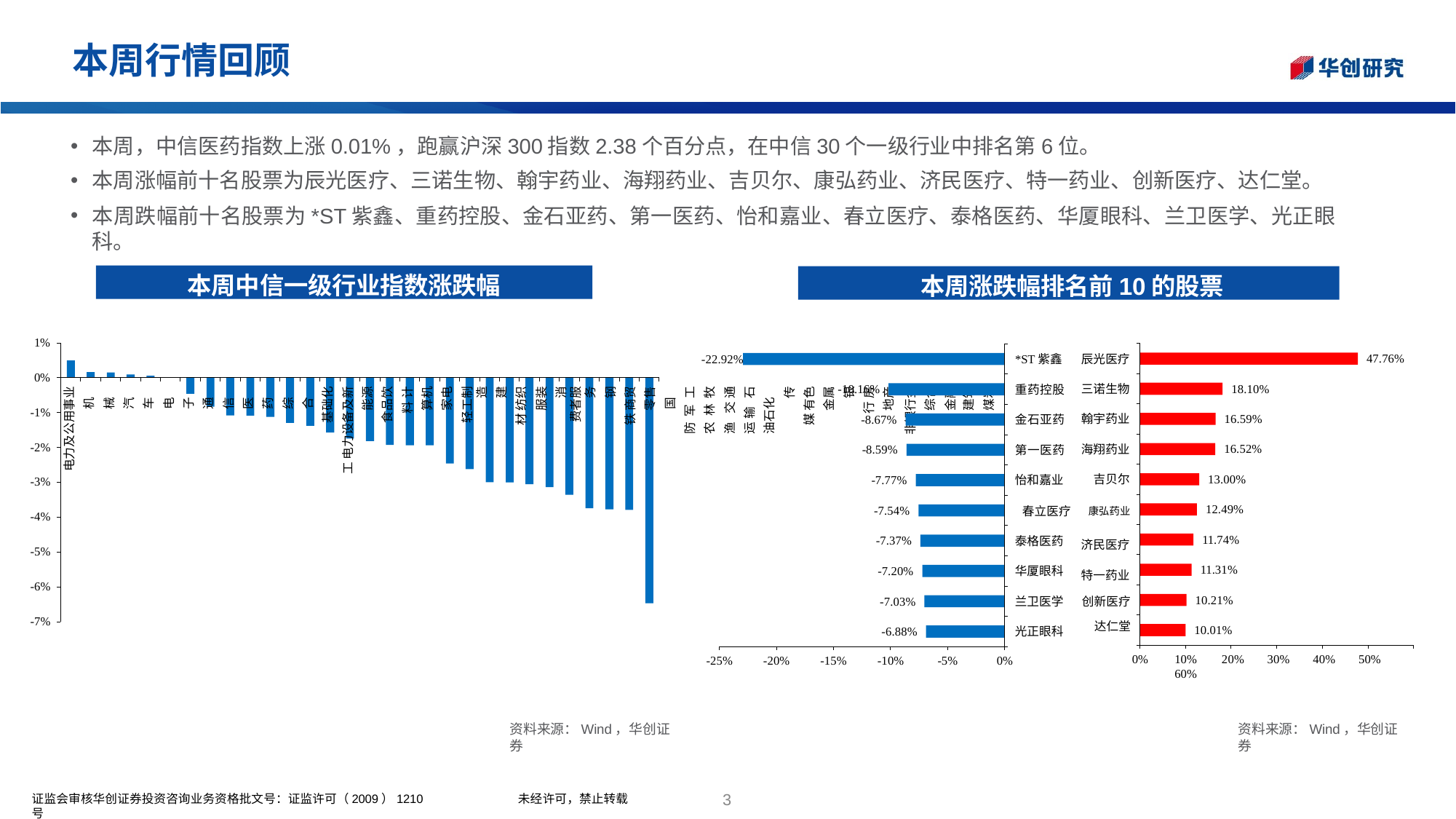

# 本周行情回顾
本周，中信医药指数上涨0.01%，跑赢沪深300指数2.38个百分点，在中信30个一级行业中排名第6位。
本周涨幅前十名股票为辰光医疗、三诺生物、翰宇药业、海翔药业、吉贝尔、康弘药业、济民医疗、特一药业、创新医疗、达仁堂。
本周跌幅前十名股票为*ST紫鑫、重药控股、金石亚药、第一医药、怡和嘉业、春立医疗、泰格医药、华厦眼科、兰卫医学、光正眼科。
本周中信一级行业指数涨跌幅
本周涨跌幅排名前10的股票
1%

47.76%
辰光医疗
-22.92%
*ST紫鑫
重药控股 金石亚药 第一医药 怡和嘉业

春立医疗	康弘药业
济民医疗 特一药业
创新医疗

达仁堂
0%
18.10%
三诺生物
-10.16%
电力及公用事业
机械 汽车 电子 通信 医药 综合
基础化工 电力设备及新能源
食品饮料 计算机 家电
轻工制造
建材 纺织服装
消费者服务
钢铁 商贸零售
国防军工 农林牧渔 交通运输 石油石化
传媒 有色金属
银行 房地产
非银行金融 综合金融
建筑
煤炭
-1%
16.59%
翰宇药业
-8.67%
-2%
16.52%
海翔药业
-8.59%
13.00%
吉贝尔
-7.77%
-3%
12.49%
-7.54%
-4%
11.74%
-7.37%
泰格医药
-5%
11.31%
-7.20%
华厦眼科
-6%
10.21%
-7.03%
兰卫医学
-7%
10.01%
-6.88%
光正眼科
0%
10%	20%	30%	40%	50%	60%
-25%
-20%
-15%
-10%
-5%
0%
资料来源：Wind，华创证券
资料来源：Wind，华创证券
3
证监会审核华创证券投资咨询业务资格批文号：证监许可（2009）1210 号
未经许可，禁止转载